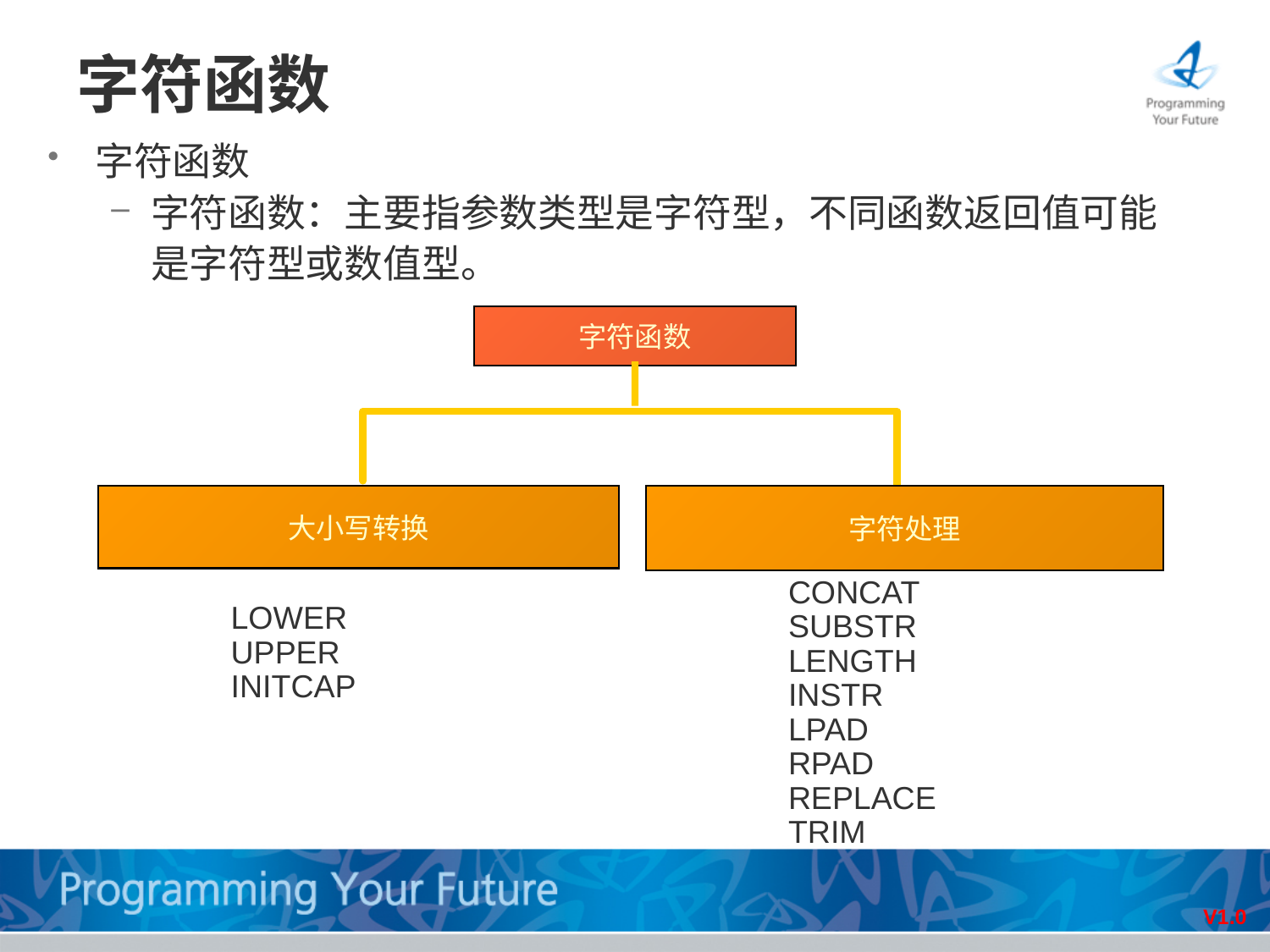

# 字符函数
字符函数
字符函数：主要指参数类型是字符型，不同函数返回值可能是字符型或数值型。

字符函数

大小写转换
字符处理
CONCAT
SUBSTR
LENGTH
INSTR
LPAD
RPAD
REPLACE
TRIM
LOWER
UPPER
INITCAP